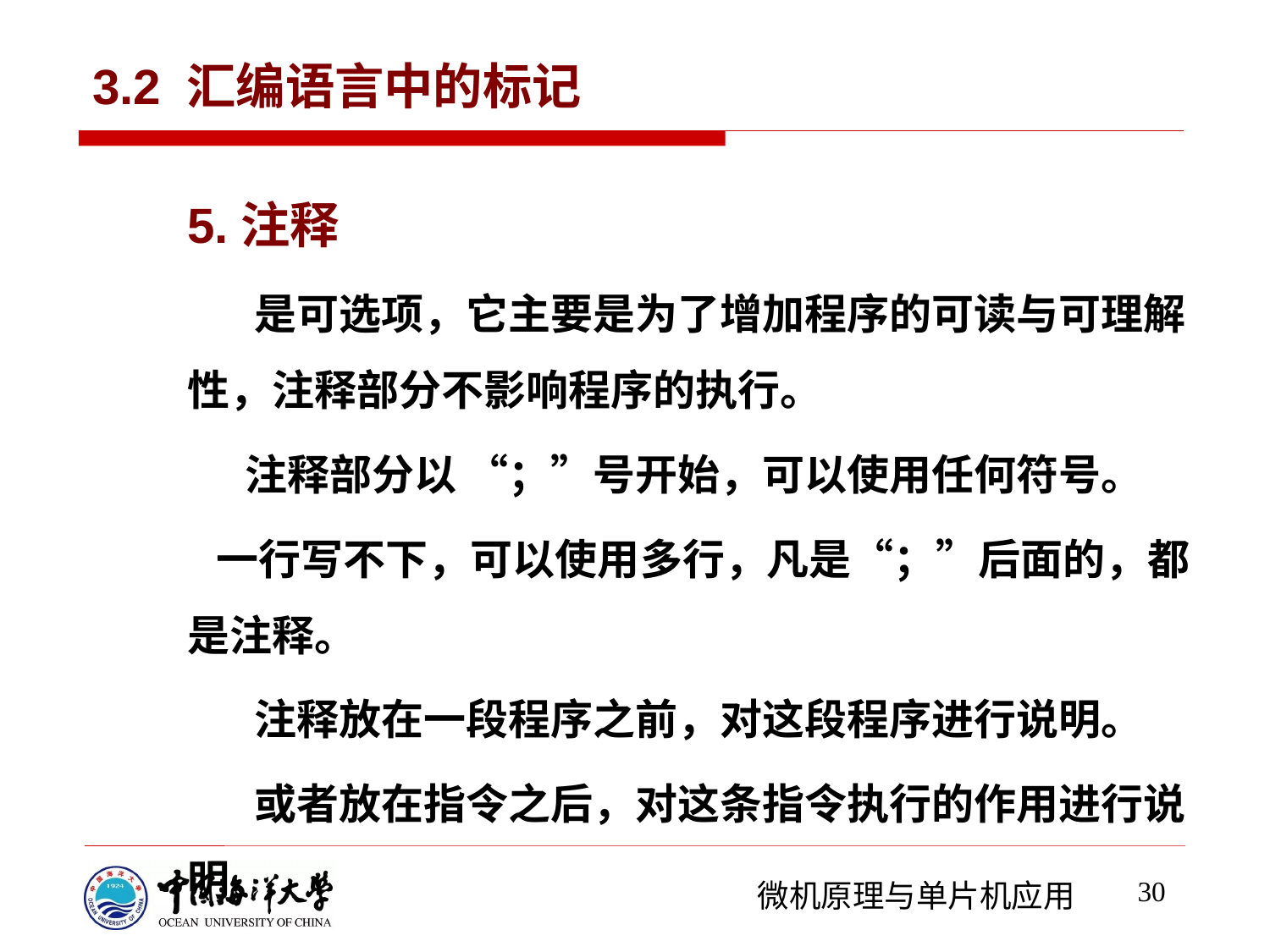

# 3.2 汇编语言中的标记
5.注释
      是可选项，它主要是为了增加程序的可读与可理解性，注释部分不影响程序的执行。
     注释部分以 “；”号开始，可以使用任何符号。
  一行写不下，可以使用多行，凡是“；”后面的，都是注释。
      注释放在一段程序之前，对这段程序进行说明。
      或者放在指令之后，对这条指令执行的作用进行说明。
30